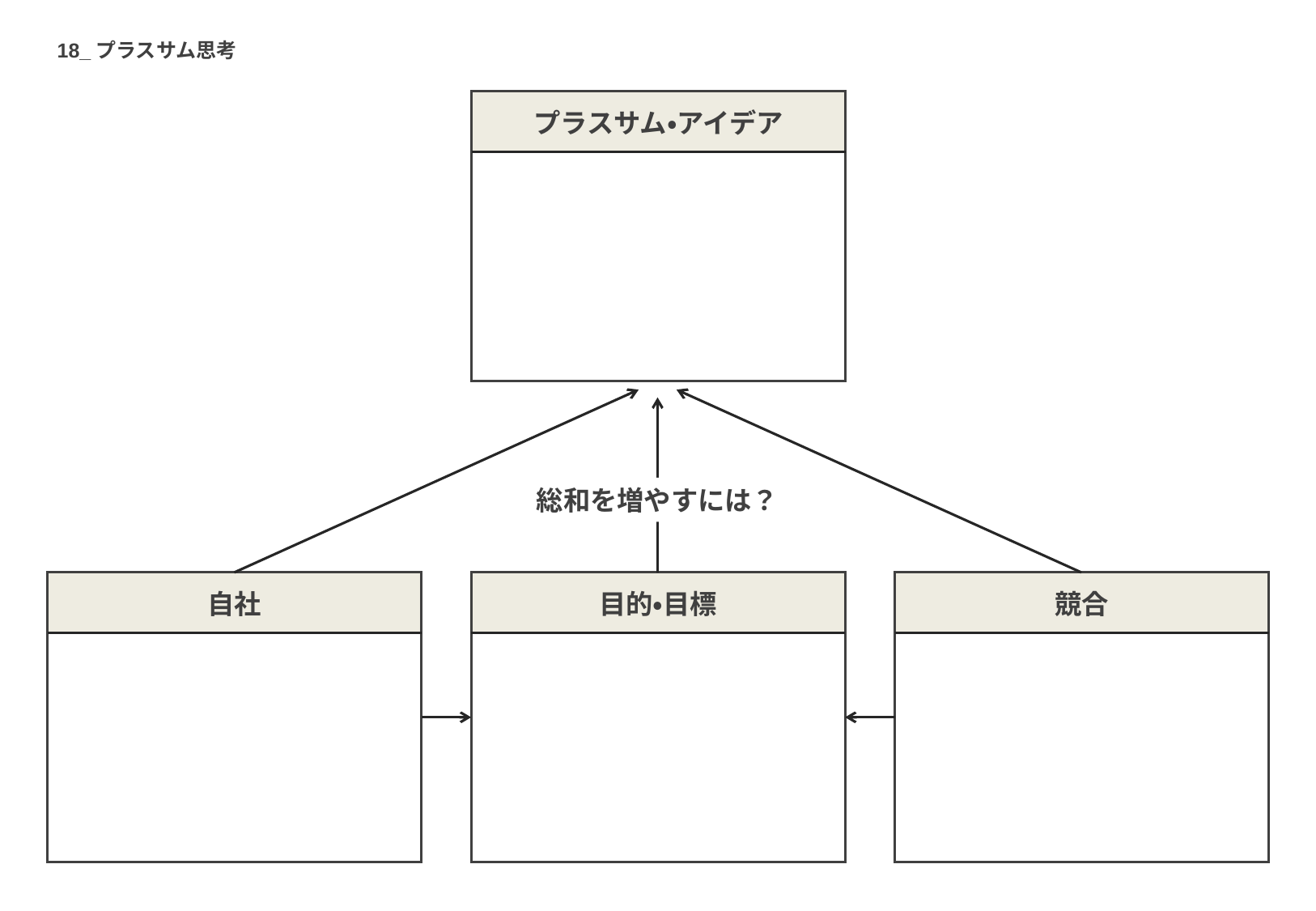

18_プラスサム思考

プラスサム・アイデア
総和を増やすには？

自社

目的・目標

競合